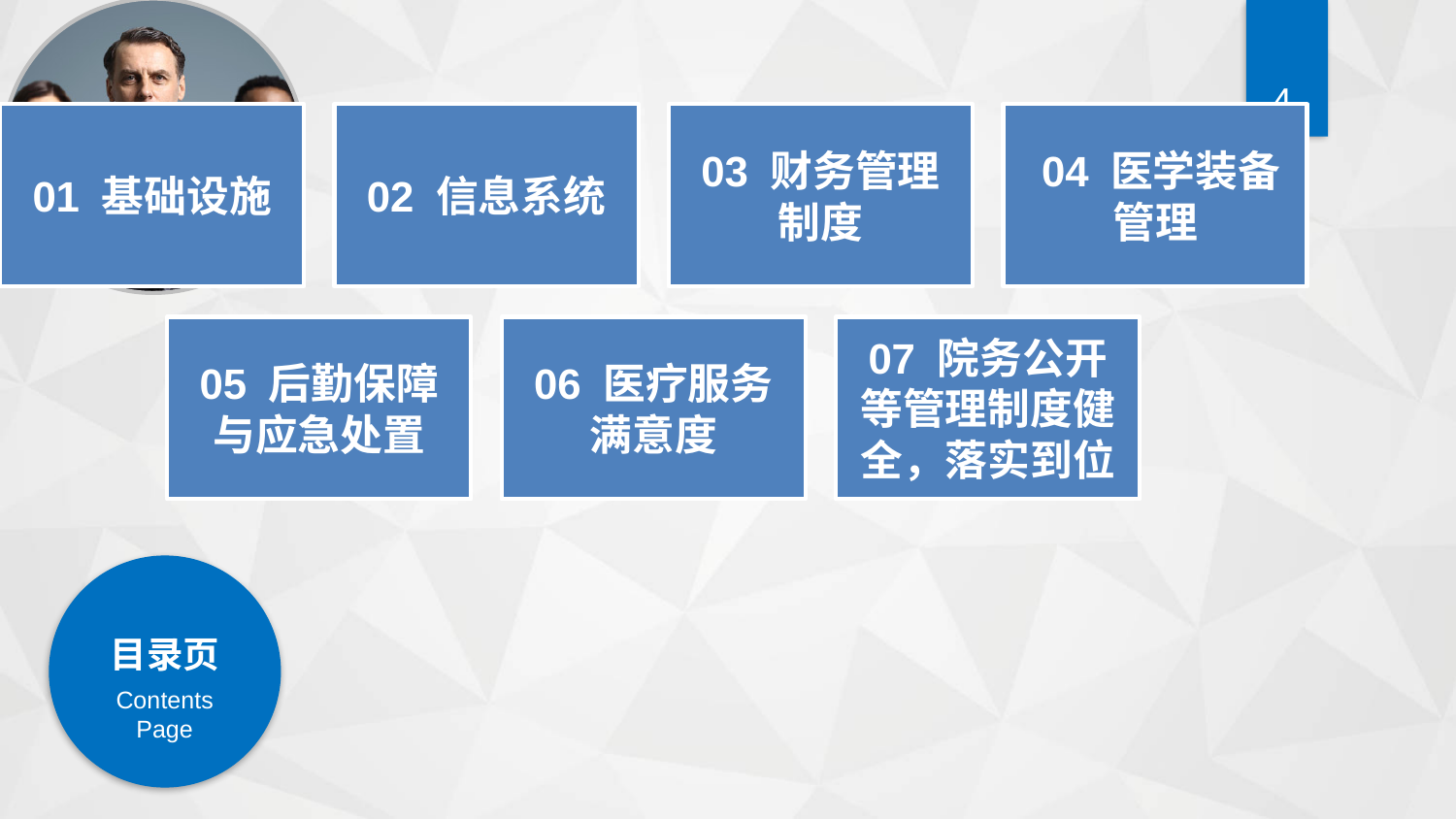

01 基础设施
02 信息系统
03 财务管理制度
 04 医学装备管理
05 后勤保障与应急处置
06 医疗服务满意度
07 院务公开等管理制度健全，落实到位